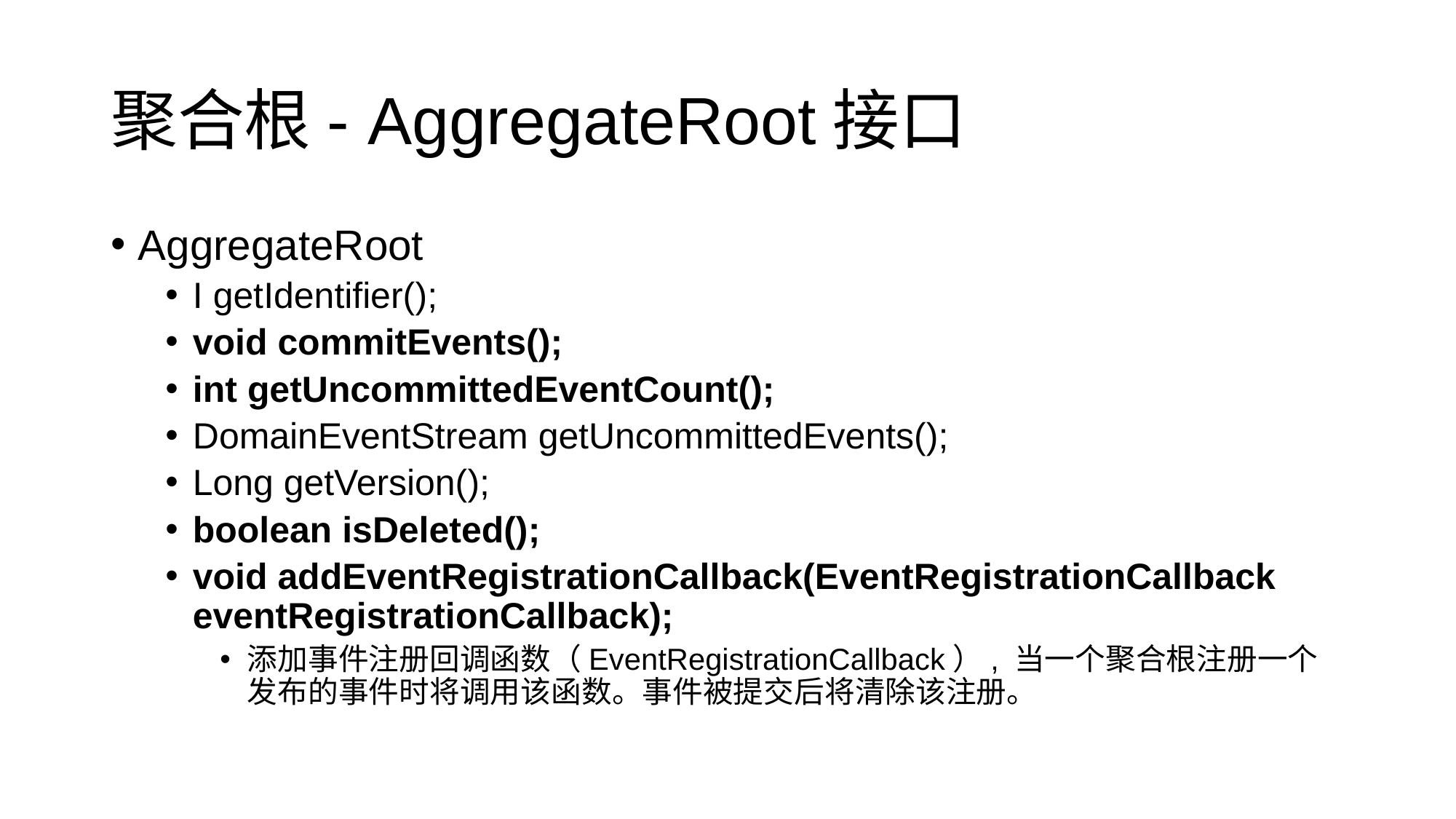

# 聚合根- AggregateRoot接口
AggregateRoot
I getIdentifier();
void commitEvents();
int getUncommittedEventCount();
DomainEventStream getUncommittedEvents();
Long getVersion();
boolean isDeleted();
void addEventRegistrationCallback(EventRegistrationCallback eventRegistrationCallback);
添加事件注册回调函数（EventRegistrationCallback）, 当一个聚合根注册一个发布的事件时将调用该函数。事件被提交后将清除该注册。